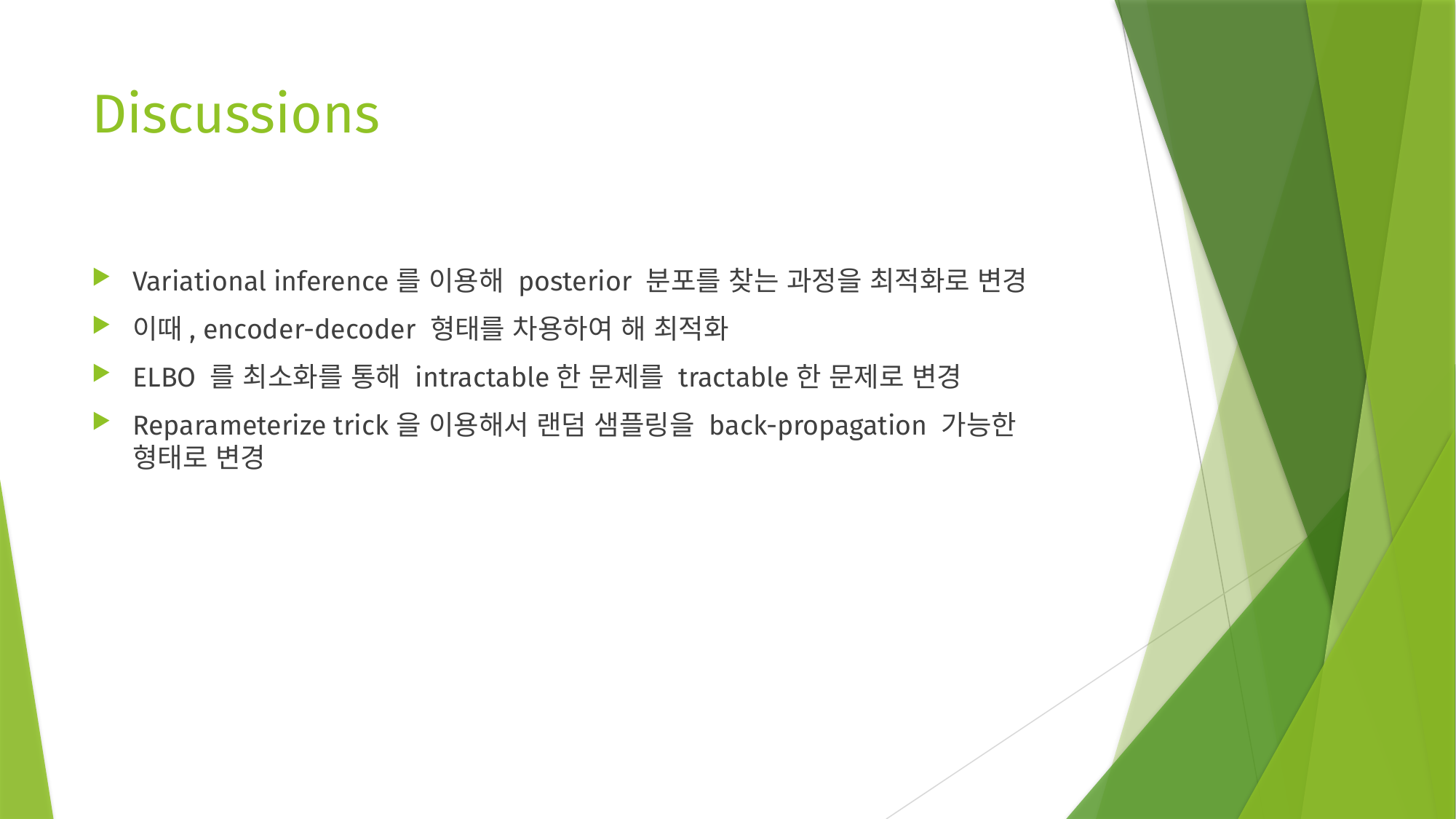

# Discussions
Variational inference를 이용해 posterior 분포를 찾는 과정을 최적화로 변경
이때, encoder-decoder 형태를 차용하여 해 최적화
ELBO 를 최소화를 통해 intractable한 문제를 tractable한 문제로 변경
Reparameterize trick을 이용해서 랜덤 샘플링을 back-propagation 가능한 형태로 변경